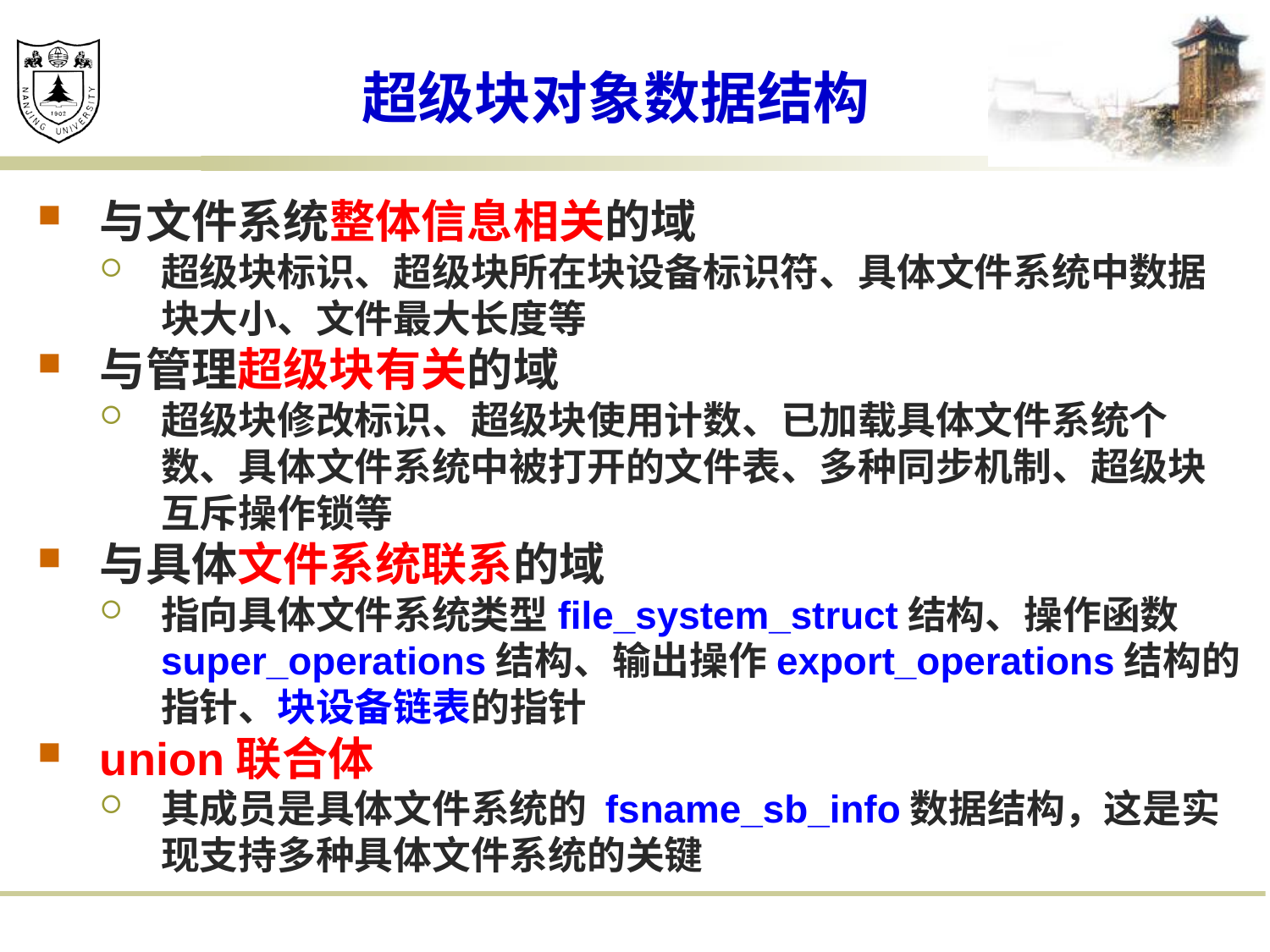

# 超级块对象数据结构
与文件系统整体信息相关的域
超级块标识、超级块所在块设备标识符、具体文件系统中数据块大小、文件最大长度等
与管理超级块有关的域
超级块修改标识、超级块使用计数、已加载具体文件系统个数、具体文件系统中被打开的文件表、多种同步机制、超级块互斥操作锁等
与具体文件系统联系的域
指向具体文件系统类型file_system_struct结构、操作函数super_operations结构、输出操作export_operations结构的指针、块设备链表的指针
union联合体
其成员是具体文件系统的 fsname_sb_info数据结构，这是实现支持多种具体文件系统的关键

120